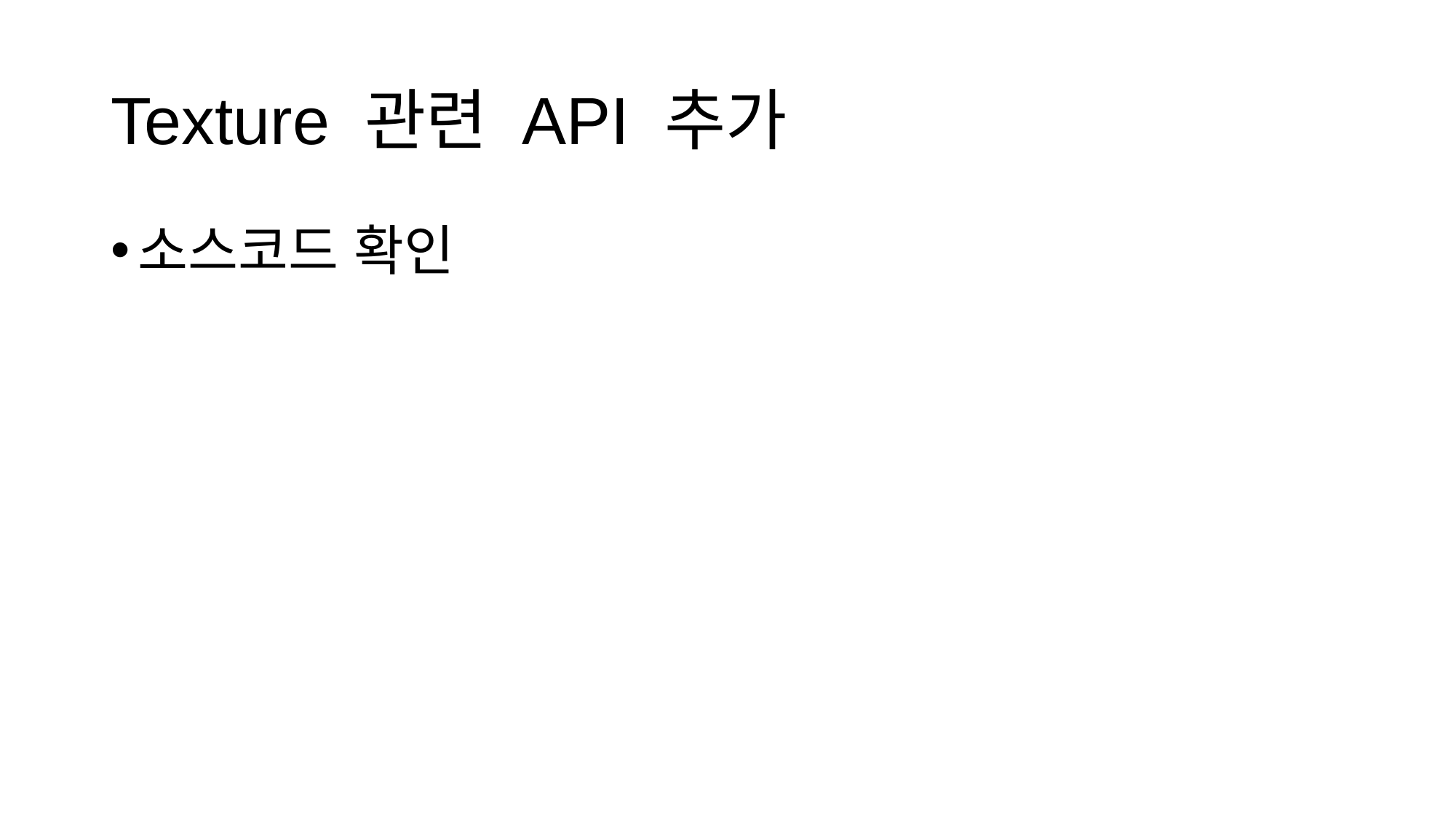

# Texture 관련 API 추가
소스코드 확인